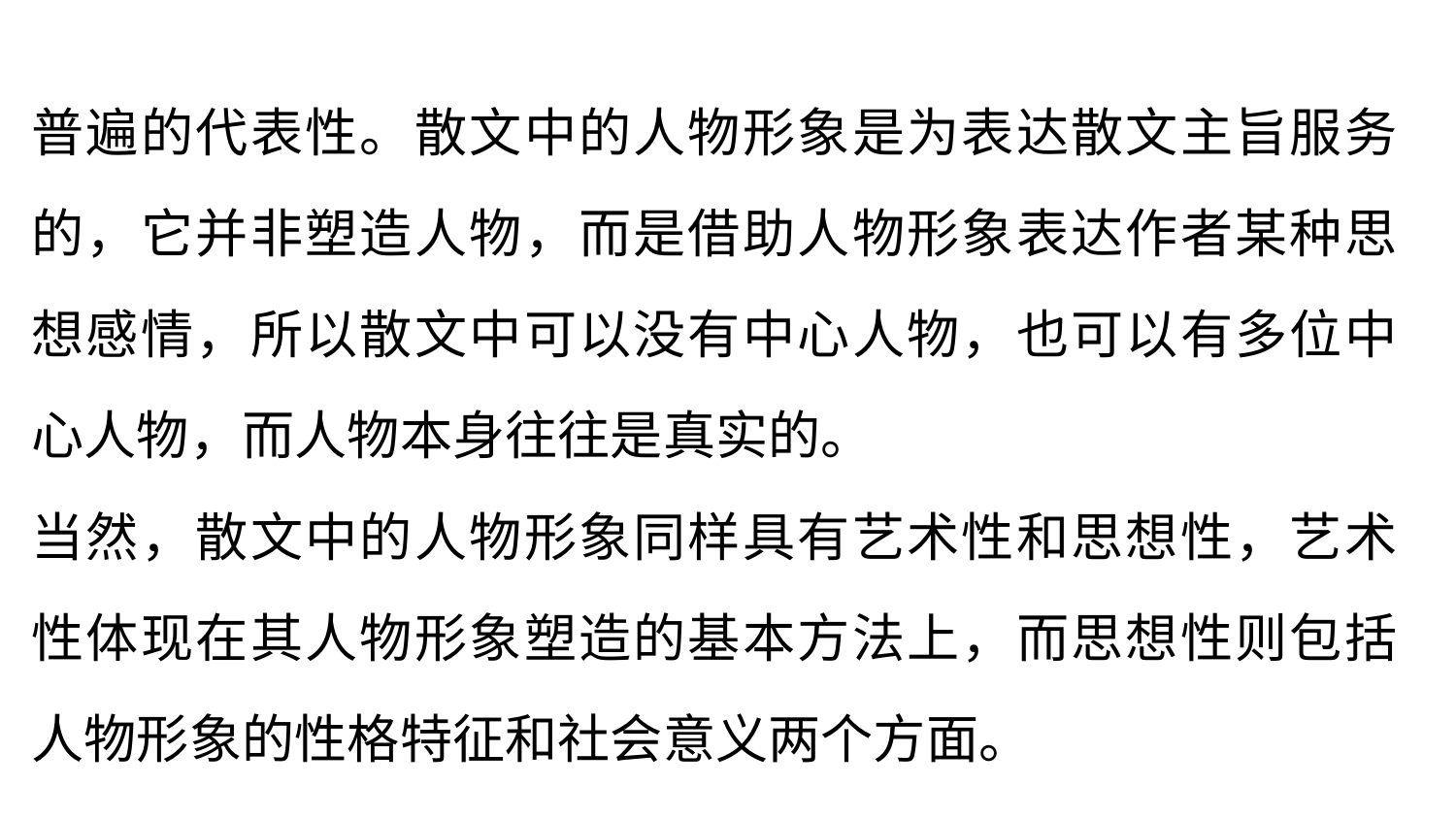

普遍的代表性。散文中的人物形象是为表达散文主旨服务的，它并非塑造人物，而是借助人物形象表达作者某种思想感情，所以散文中可以没有中心人物，也可以有多位中心人物，而人物本身往往是真实的。
当然，散文中的人物形象同样具有艺术性和思想性，艺术性体现在其人物形象塑造的基本方法上，而思想性则包括人物形象的性格特征和社会意义两个方面。